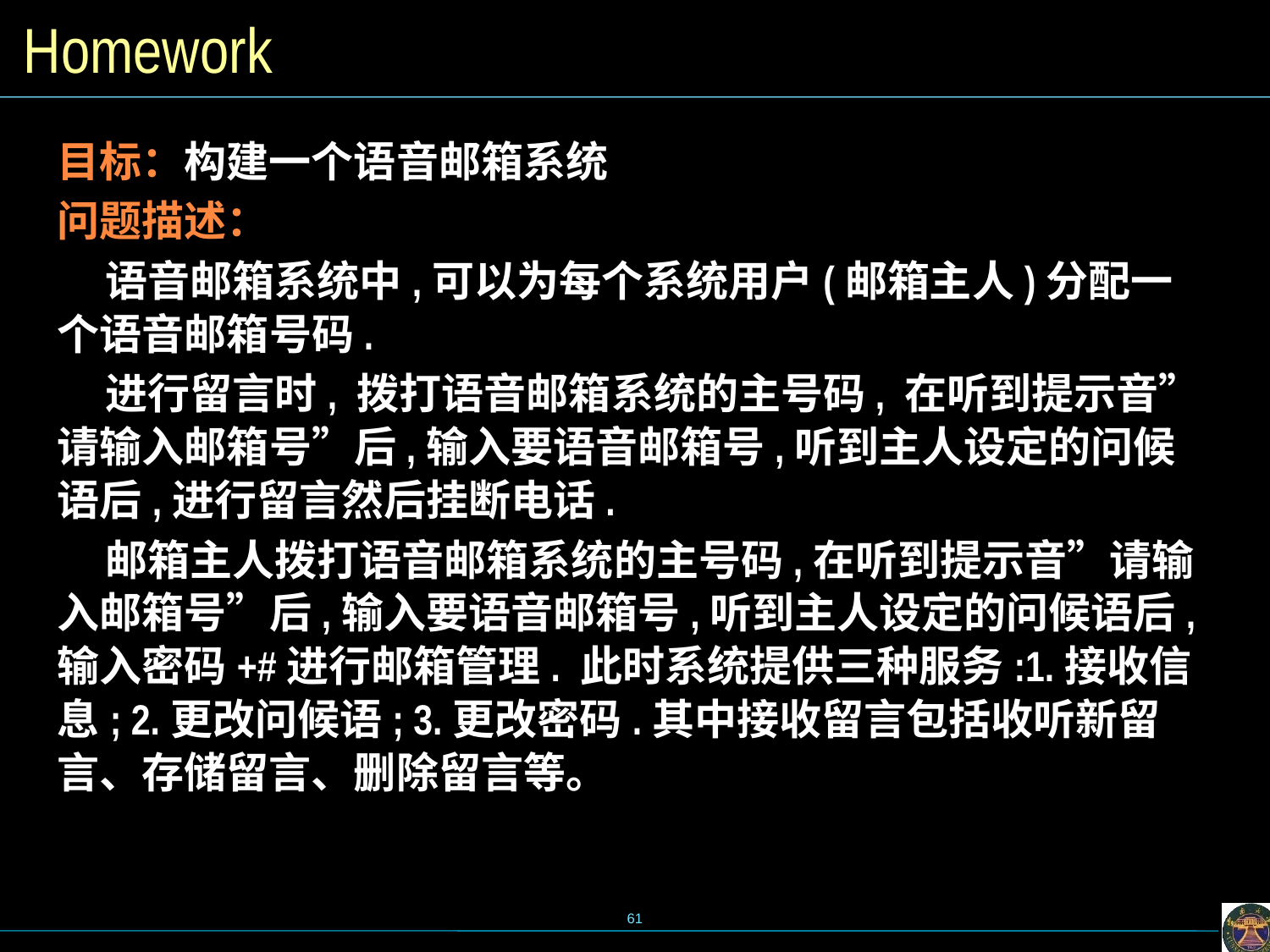

# Homework
目标：构建一个语音邮箱系统
问题描述：
    语音邮箱系统中,可以为每个系统用户(邮箱主人)分配一个语音邮箱号码.
    进行留言时, 拨打语音邮箱系统的主号码, 在听到提示音”请输入邮箱号”后,输入要语音邮箱号,听到主人设定的问候语后,进行留言然后挂断电话.
    邮箱主人拨打语音邮箱系统的主号码,在听到提示音”请输入邮箱号”后,输入要语音邮箱号,听到主人设定的问候语后, 输入密码+#进行邮箱管理. 此时系统提供三种服务:1.接收信息; 2.更改问候语; 3.更改密码.其中接收留言包括收听新留言、存储留言、删除留言等。